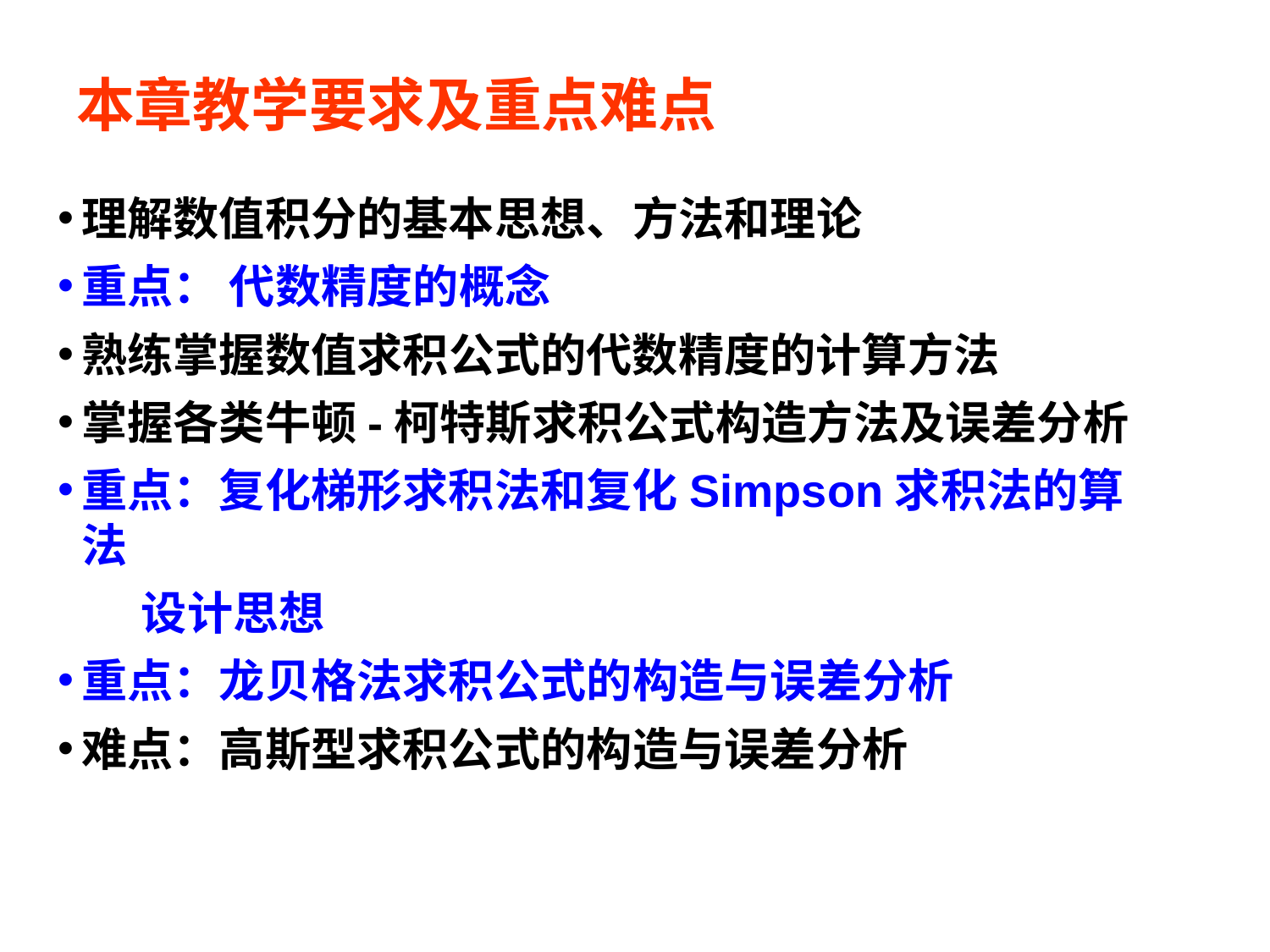

# 本章教学要求及重点难点
理解数值积分的基本思想、方法和理论
重点： 代数精度的概念
熟练掌握数值求积公式的代数精度的计算方法
掌握各类牛顿-柯特斯求积公式构造方法及误差分析
重点：复化梯形求积法和复化Simpson求积法的算法
       设计思想
重点：龙贝格法求积公式的构造与误差分析
难点：高斯型求积公式的构造与误差分析